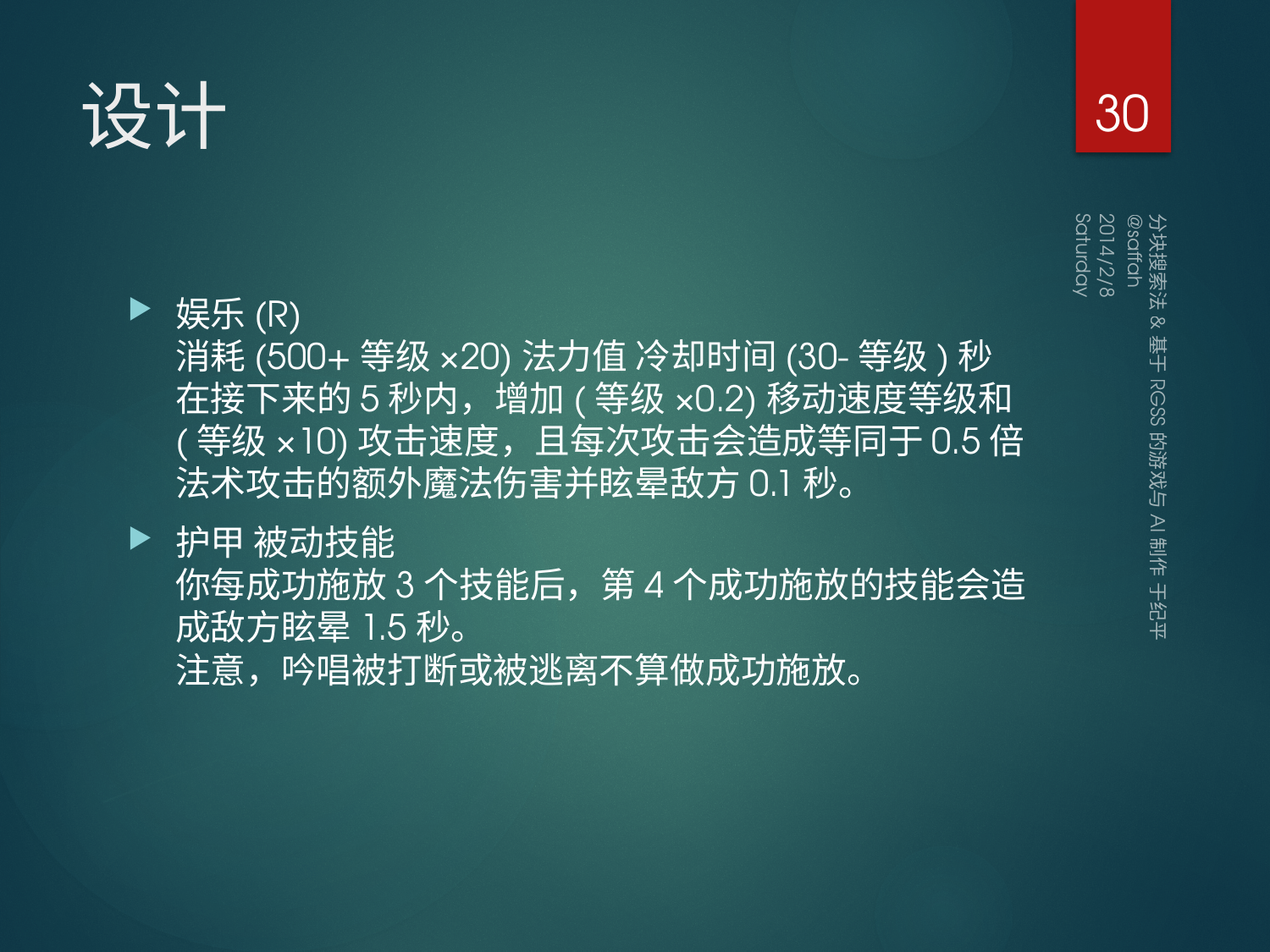

30
# 设计
2014/2/8 Saturday
娱乐(R)
消耗(500+等级×20)法力值 冷却时间(30-等级)秒
在接下来的5秒内，增加(等级×0.2)移动速度等级和(等级×10)攻击速度，且每次攻击会造成等同于0.5倍法术攻击的额外魔法伤害并眩晕敌方0.1秒。
护甲 被动技能
你每成功施放3个技能后，第4个成功施放的技能会造成敌方眩晕1.5秒。
注意，吟唱被打断或被逃离不算做成功施放。
分块搜索法&基于RGSS的游戏与AI制作 于纪平 @saffah